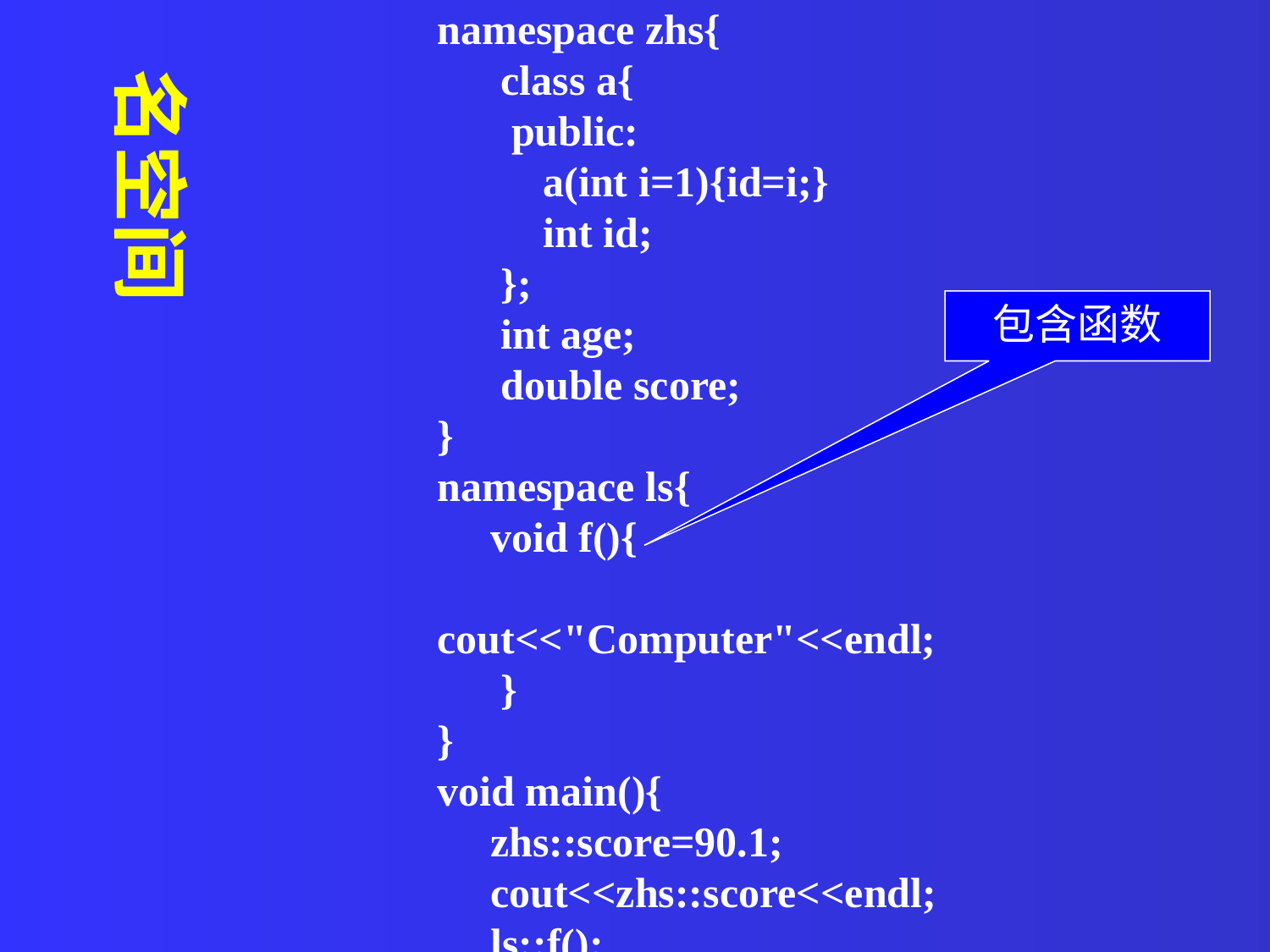

namespace zhs{
class a{
 public:
    a(int i=1){id=i;}
    int id;
};
int age;
double score;
}
namespace ls{
     void f(){
           cout<<"Computer"<<endl;
      }
}
void main(){
     zhs::score=90.1;
     cout<<zhs::score<<endl;
     ls::f();
}
名空间
包含函数